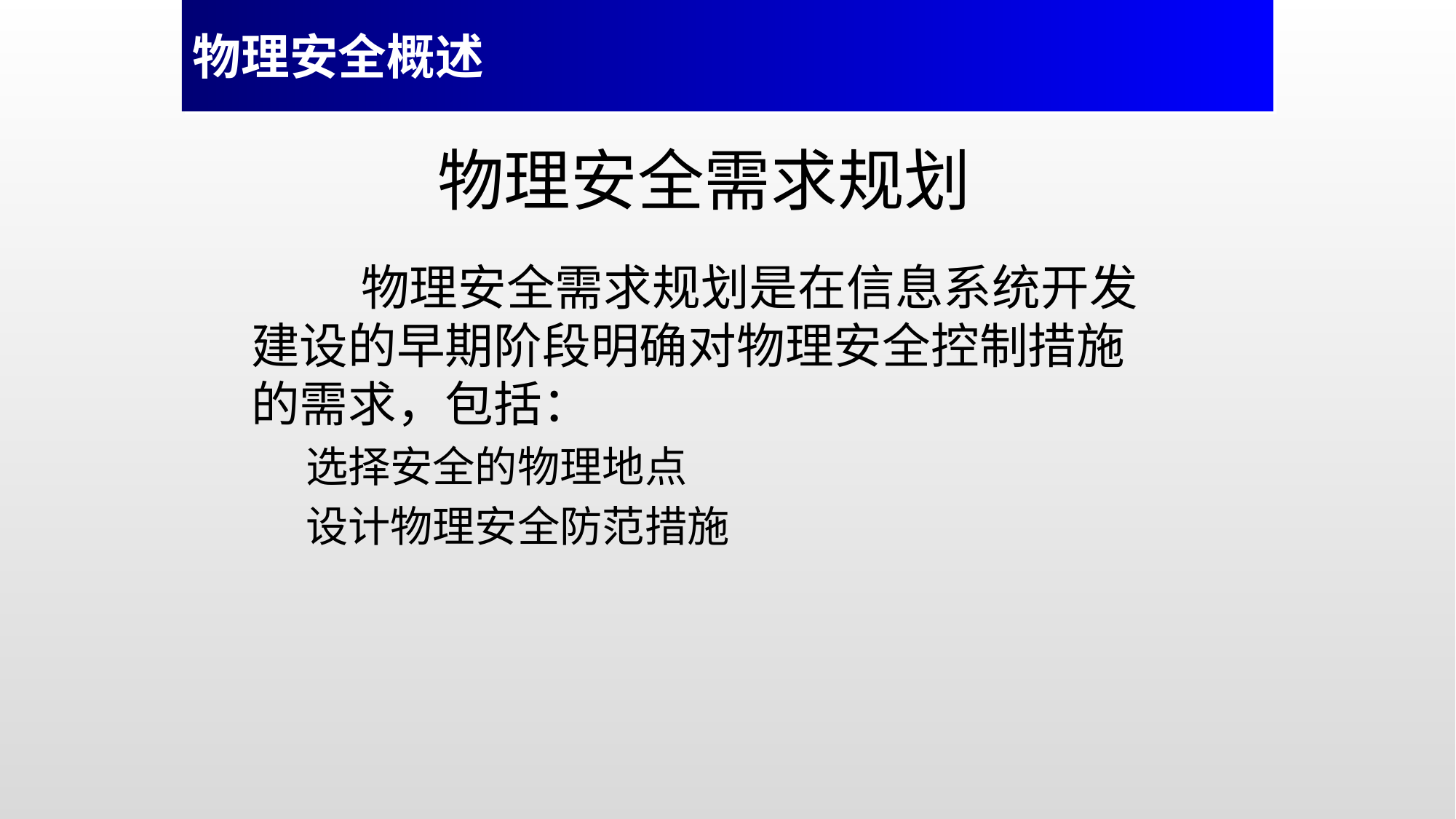

物理安全概述
物理安全需求规划
         物理安全需求规划是在信息系统开发建设的早期阶段明确对物理安全控制措施的需求，包括：
选择安全的物理地点
设计物理安全防范措施